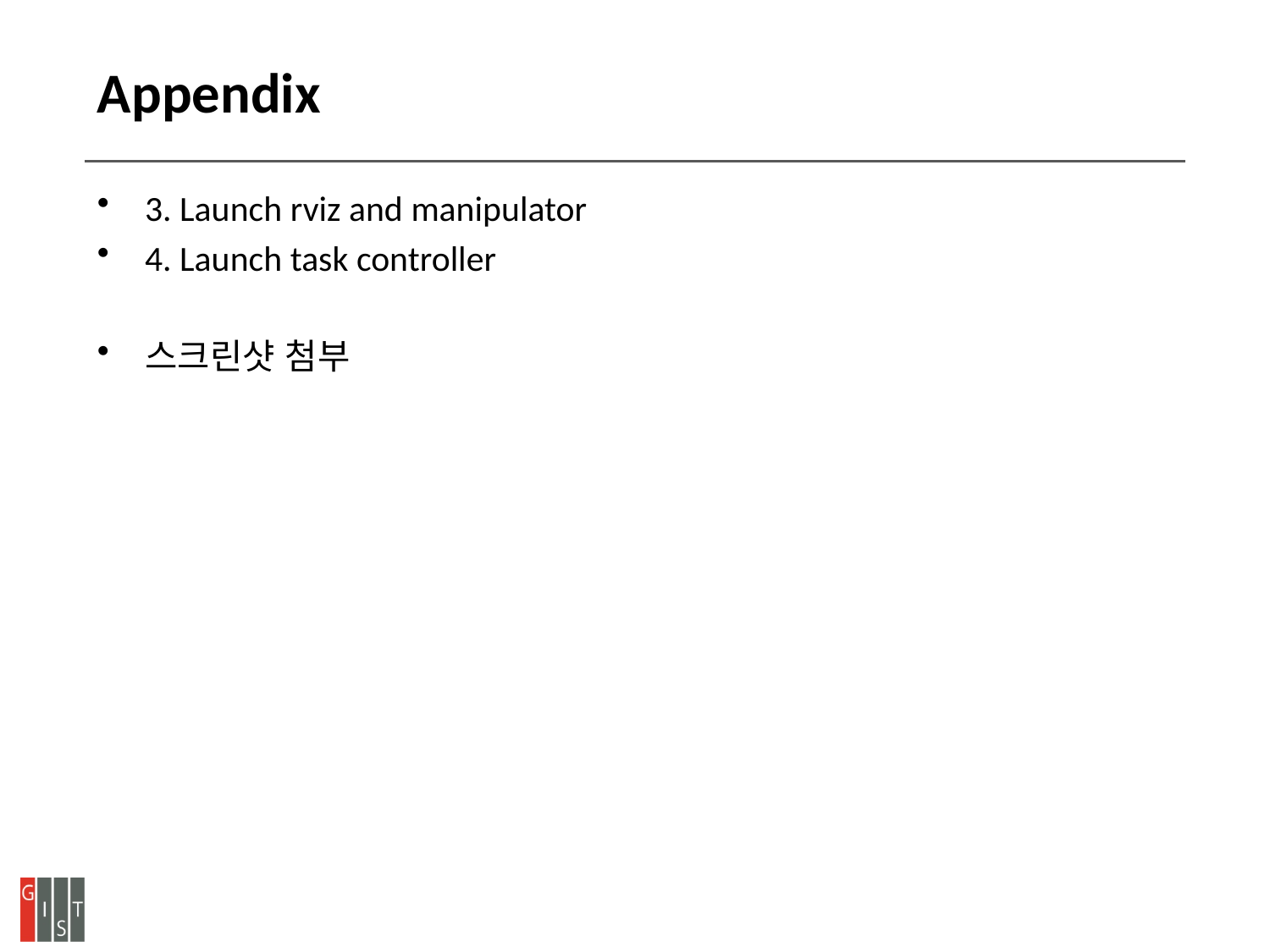

# Appendix
3. Launch rviz and manipulator
4. Launch task controller

스크린샷 첨부